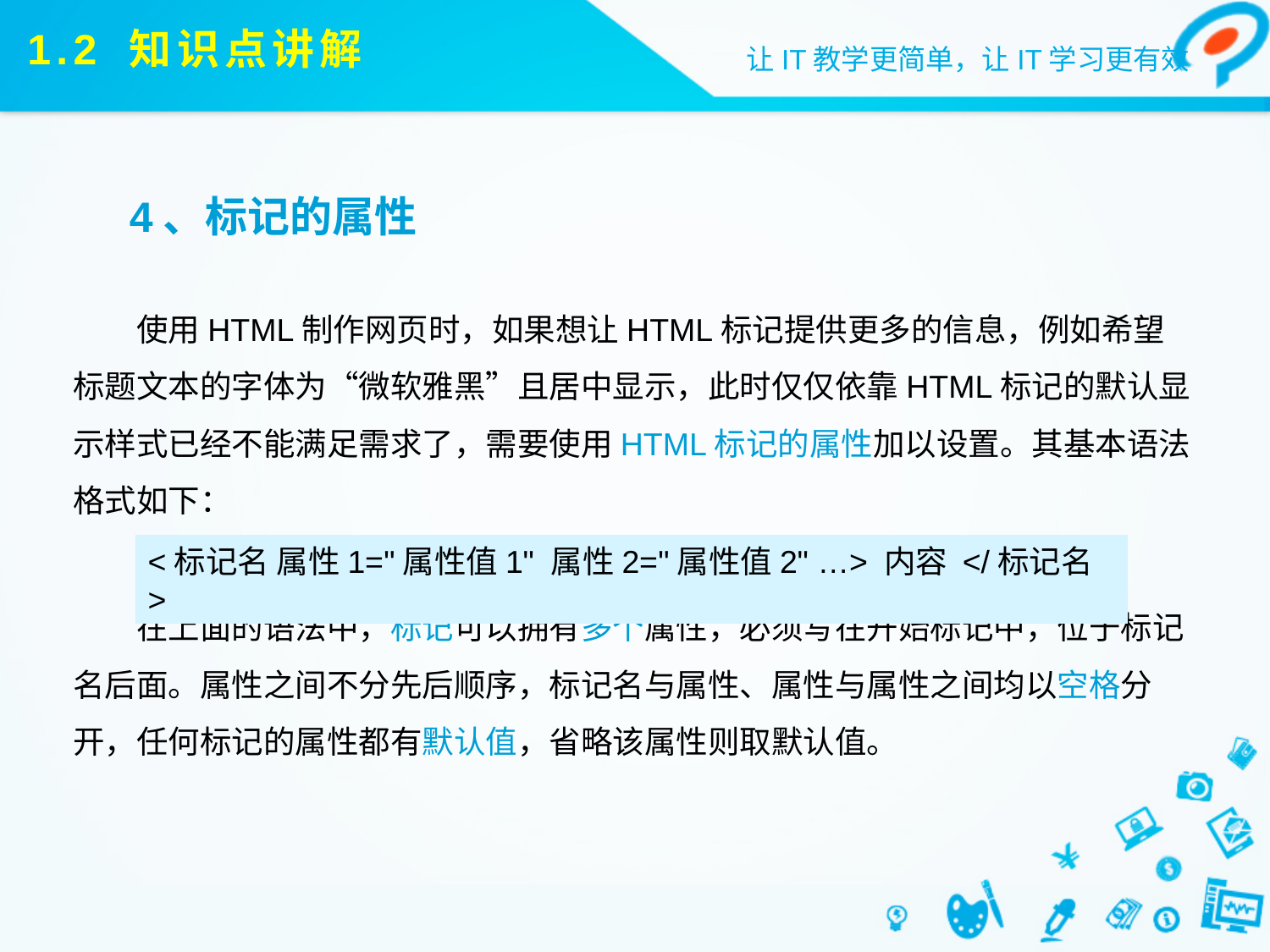

# 1.2 知识点讲解
4、标记的属性
使用HTML制作网页时，如果想让HTML标记提供更多的信息，例如希望标题文本的字体为“微软雅黑”且居中显示，此时仅仅依靠HTML标记的默认显示样式已经不能满足需求了，需要使用HTML标记的属性加以设置。其基本语法格式如下：

在上面的语法中，标记可以拥有多个属性，必须写在开始标记中，位于标记名后面。属性之间不分先后顺序，标记名与属性、属性与属性之间均以空格分开，任何标记的属性都有默认值，省略该属性则取默认值。
<标记名 属性1="属性值1" 属性2="属性值2" …> 内容 </标记名>